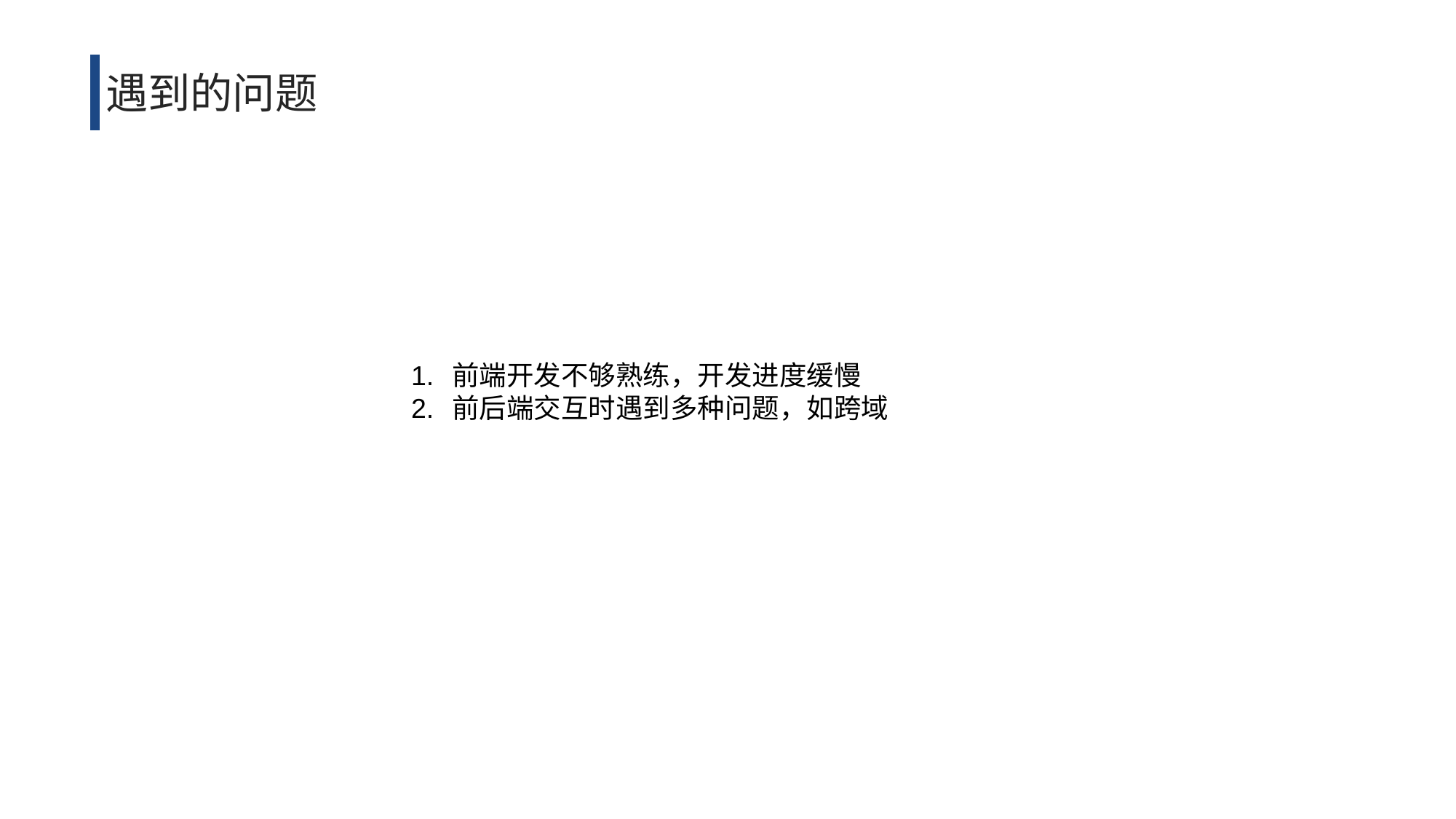

遇到的问题
前端开发不够熟练，开发进度缓慢
前后端交互时遇到多种问题，如跨域